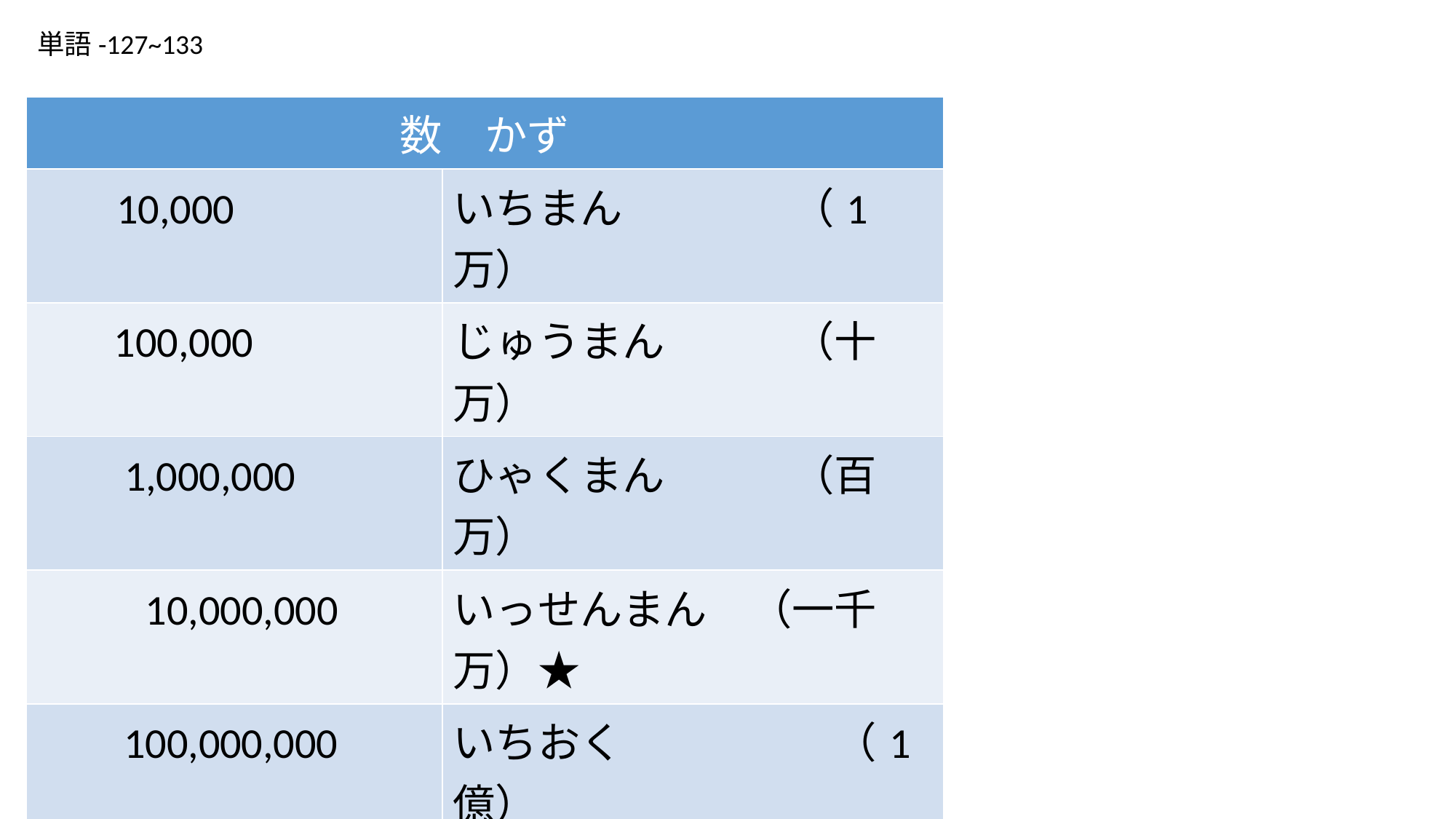

単語-127~133
| 数　かず |  |
| --- | --- |
| 10,000 | いちまん　　　　（1万） |
| 100,000 | じゅうまん　　　（十万） |
| 1,000,000 | ひゃくまん　　　（百万） |
| 10,000,000 | いっせんまん　（一千万）★ |
| 100,000,000 | いちおく　　　　　（1億） |
| 14.5 | じゅうよんてんご |
| 0.43 | れいてんよんさん |